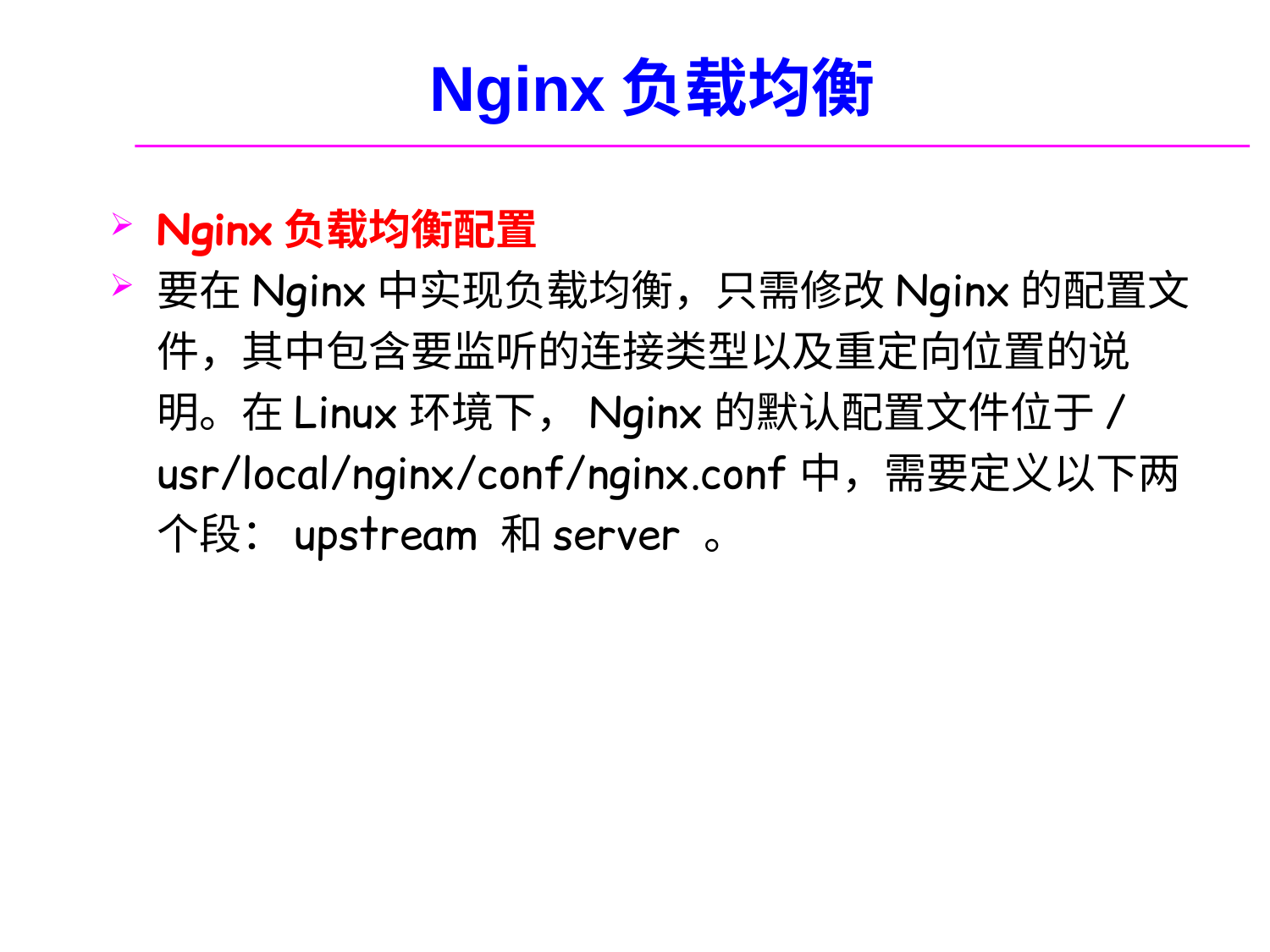

# Nginx负载均衡
Nginx负载均衡配置
要在Nginx中实现负载均衡，只需修改Nginx的配置文件，其中包含要监听的连接类型以及重定向位置的说明。在Linux环境下，Nginx的默认配置文件位于/usr/local/nginx/conf/nginx.conf中，需要定义以下两个段：upstream 和server 。
103